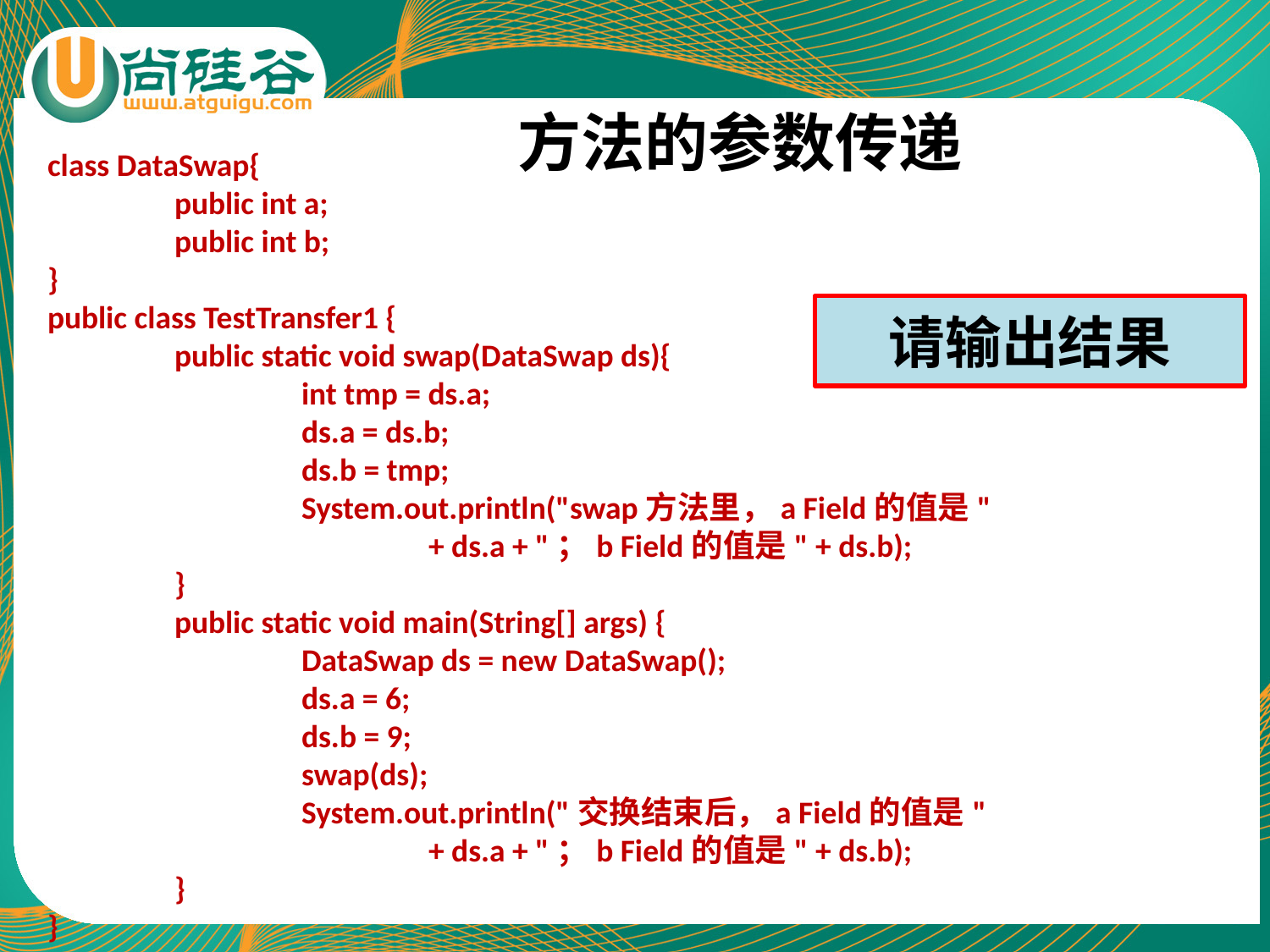

方法的参数传递
class DataSwap{
	public int a;
	public int b;
}
public class TestTransfer1 {
	public static void swap(DataSwap ds){
		int tmp = ds.a;
		ds.a = ds.b;
		ds.b = tmp;
		System.out.println("swap方法里，a Field的值是"
			+ ds.a + "；b Field的值是" + ds.b);
	}
	public static void main(String[] args) {
		DataSwap ds = new DataSwap();
		ds.a = 6;
		ds.b = 9;
		swap(ds);
		System.out.println("交换结束后，a Field的值是"
			+ ds.a + "；b Field的值是" + ds.b);
	}
}
请输出结果